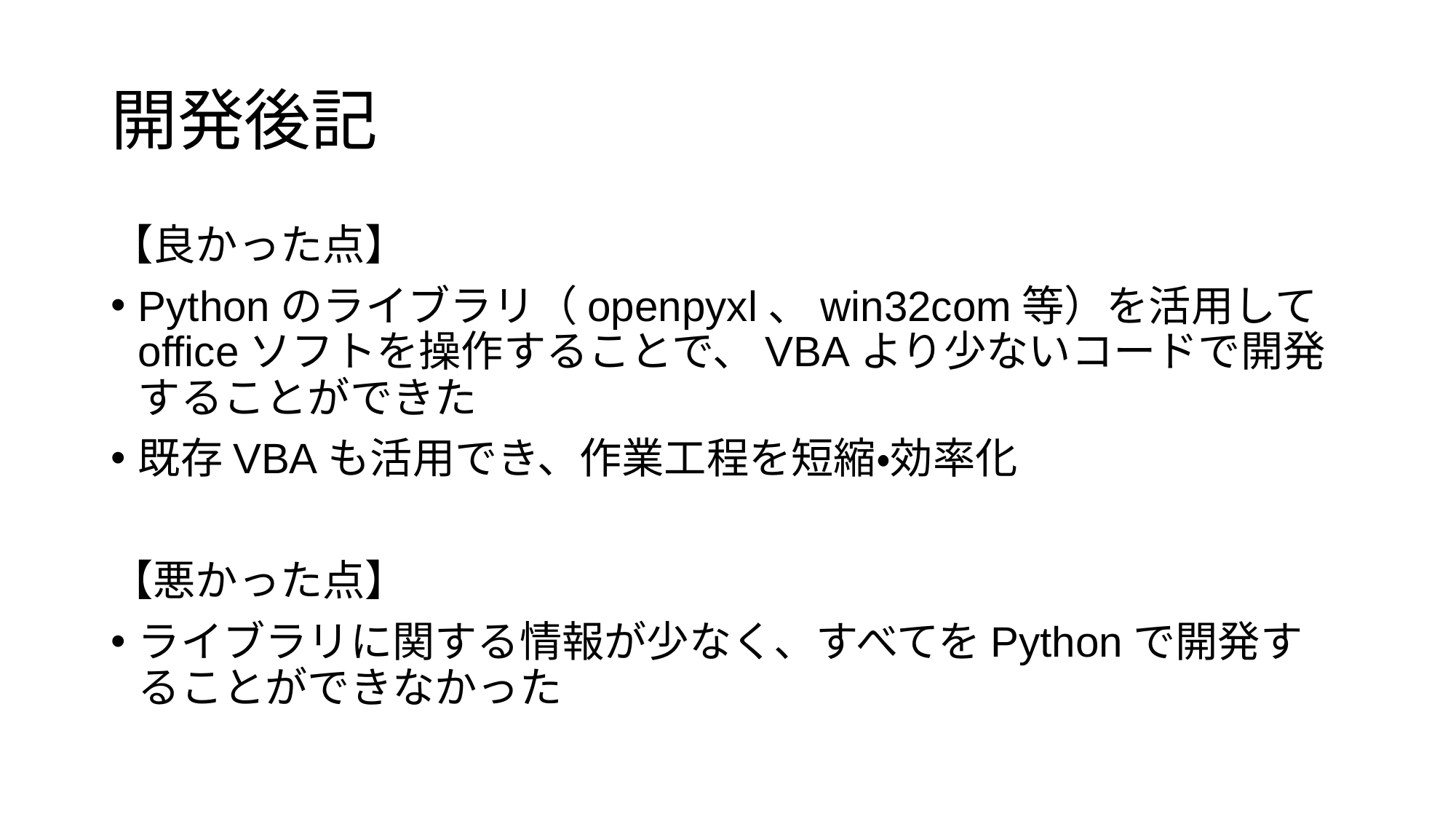

# 開発後記
【良かった点】
Pythonのライブラリ（openpyxl、win32com等）を活用してofficeソフトを操作することで、VBAより少ないコードで開発することができた
既存VBAも活用でき、作業工程を短縮・効率化

【悪かった点】
ライブラリに関する情報が少なく、すべてをPythonで開発することができなかった